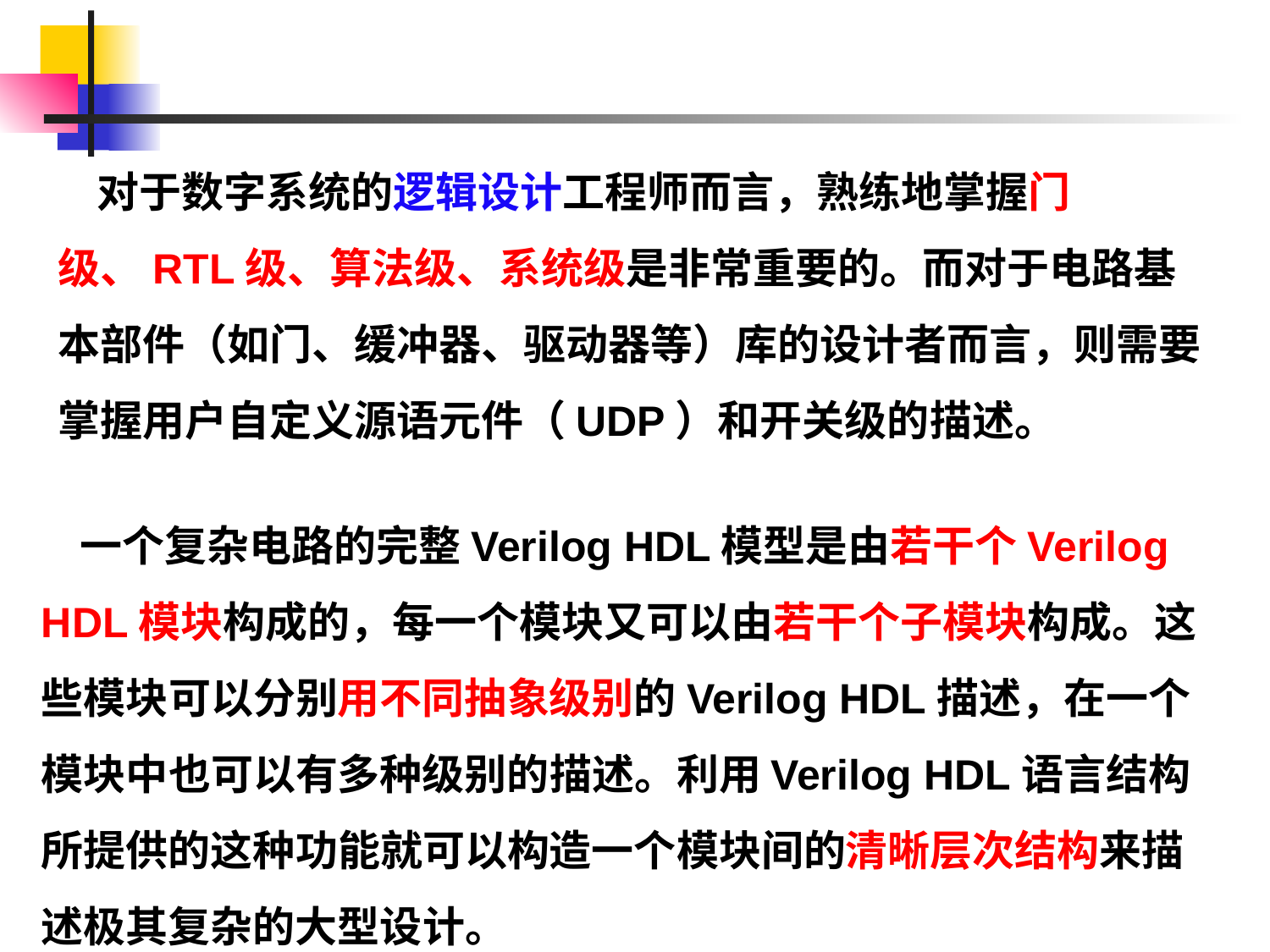

对于数字系统的逻辑设计工程师而言，熟练地掌握门级、RTL级、算法级、系统级是非常重要的。而对于电路基本部件（如门、缓冲器、驱动器等）库的设计者而言，则需要掌握用户自定义源语元件（UDP）和开关级的描述。
   一个复杂电路的完整Verilog HDL模型是由若干个Verilog HDL模块构成的，每一个模块又可以由若干个子模块构成。这些模块可以分别用不同抽象级别的Verilog HDL描述，在一个模块中也可以有多种级别的描述。利用Verilog HDL语言结构所提供的这种功能就可以构造一个模块间的清晰层次结构来描述极其复杂的大型设计。
33